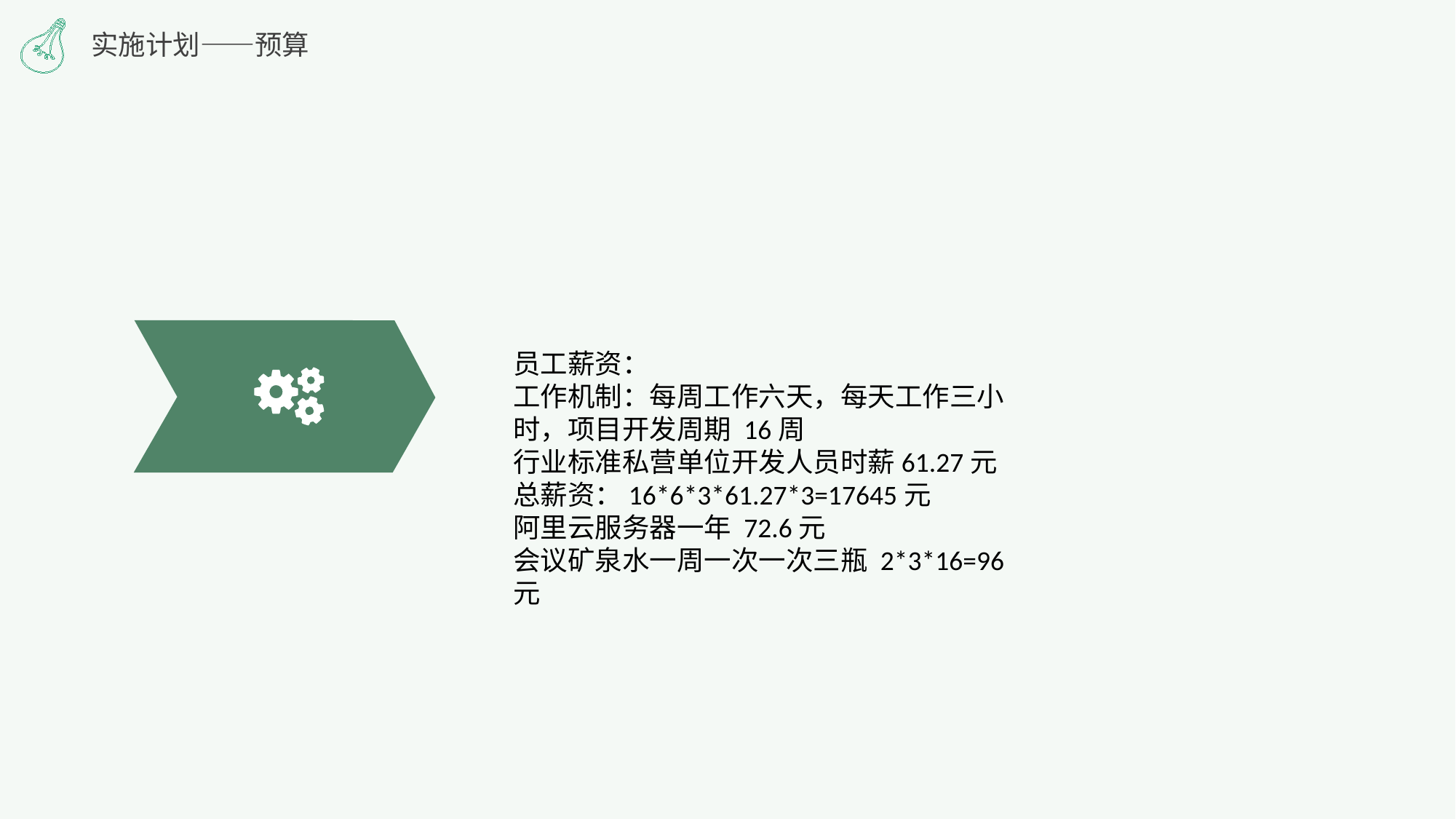

实施计划——预算

员工薪资：
工作机制：每周工作六天，每天工作三小时，项目开发周期 16周
行业标准私营单位开发人员时薪61.27元
总薪资：16*6*3*61.27*3=17645元
阿里云服务器一年 72.6元
会议矿泉水一周一次一次三瓶 2*3*16=96元